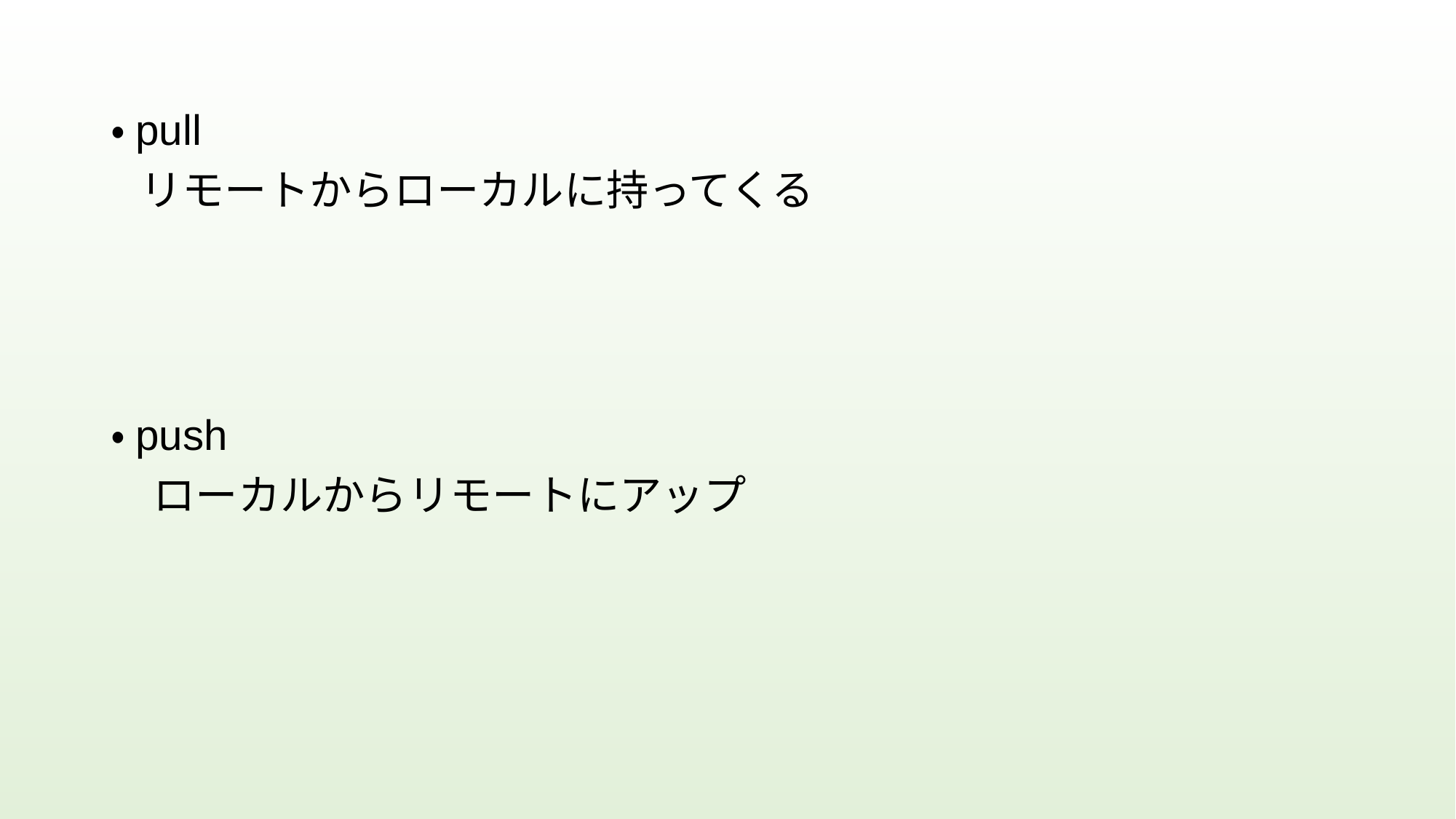

・pull
  リモートからローカルに持ってくる

・push
　ローカルからリモートにアップ